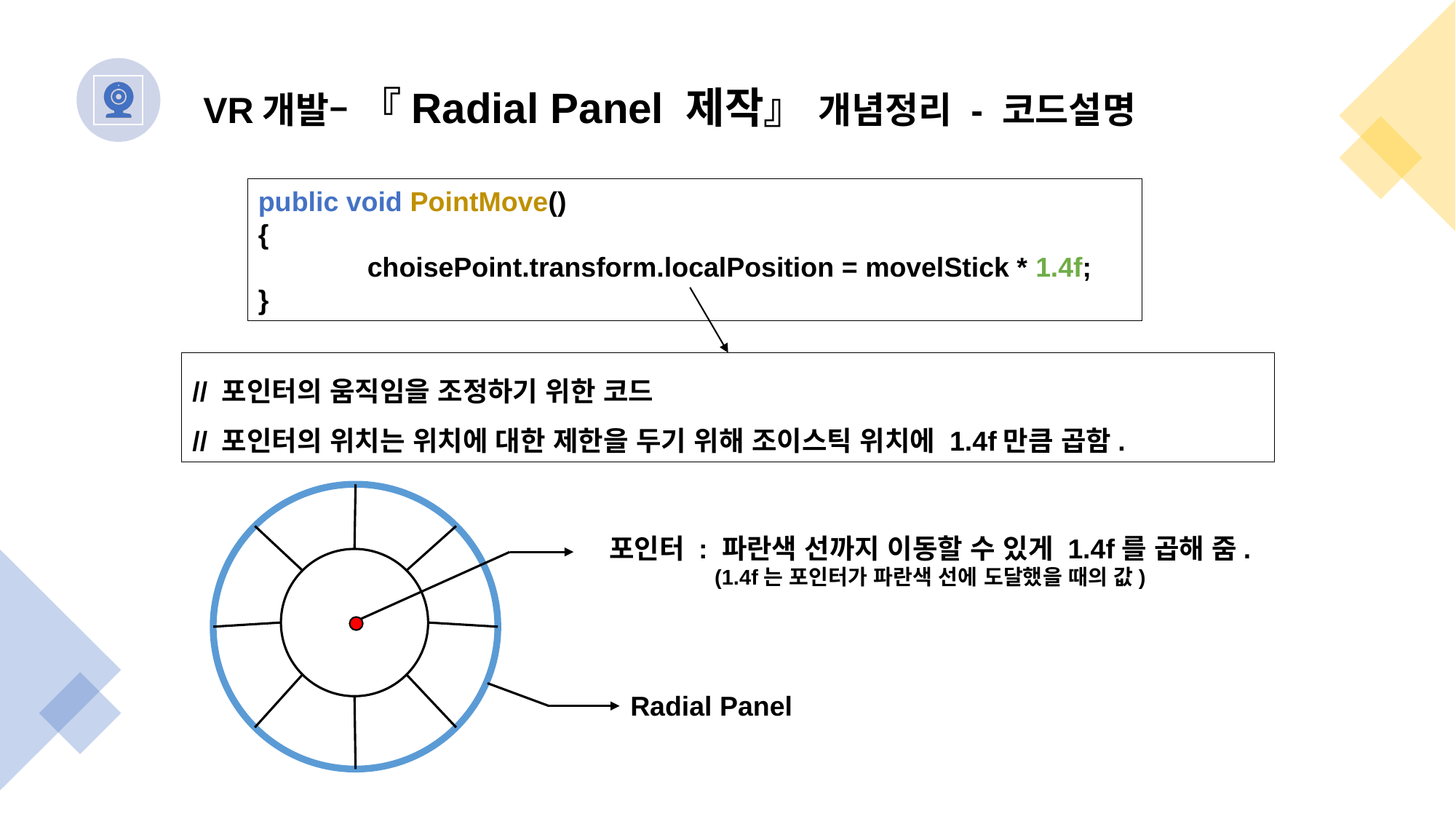

VR개발– 『Radial Panel 제작』 개념정리 - 코드설명
public void PointMove()
{
	choisePoint.transform.localPosition = movelStick * 1.4f;
}
// 포인터의 움직임을 조정하기 위한 코드
// 포인터의 위치는 위치에 대한 제한을 두기 위해 조이스틱 위치에 1.4f만큼 곱함.

포인터 : 파란색 선까지 이동할 수 있게 1.4f를 곱해 줌. (1.4f는 포인터가 파란색 선에 도달했을 때의 값)
Radial Panel